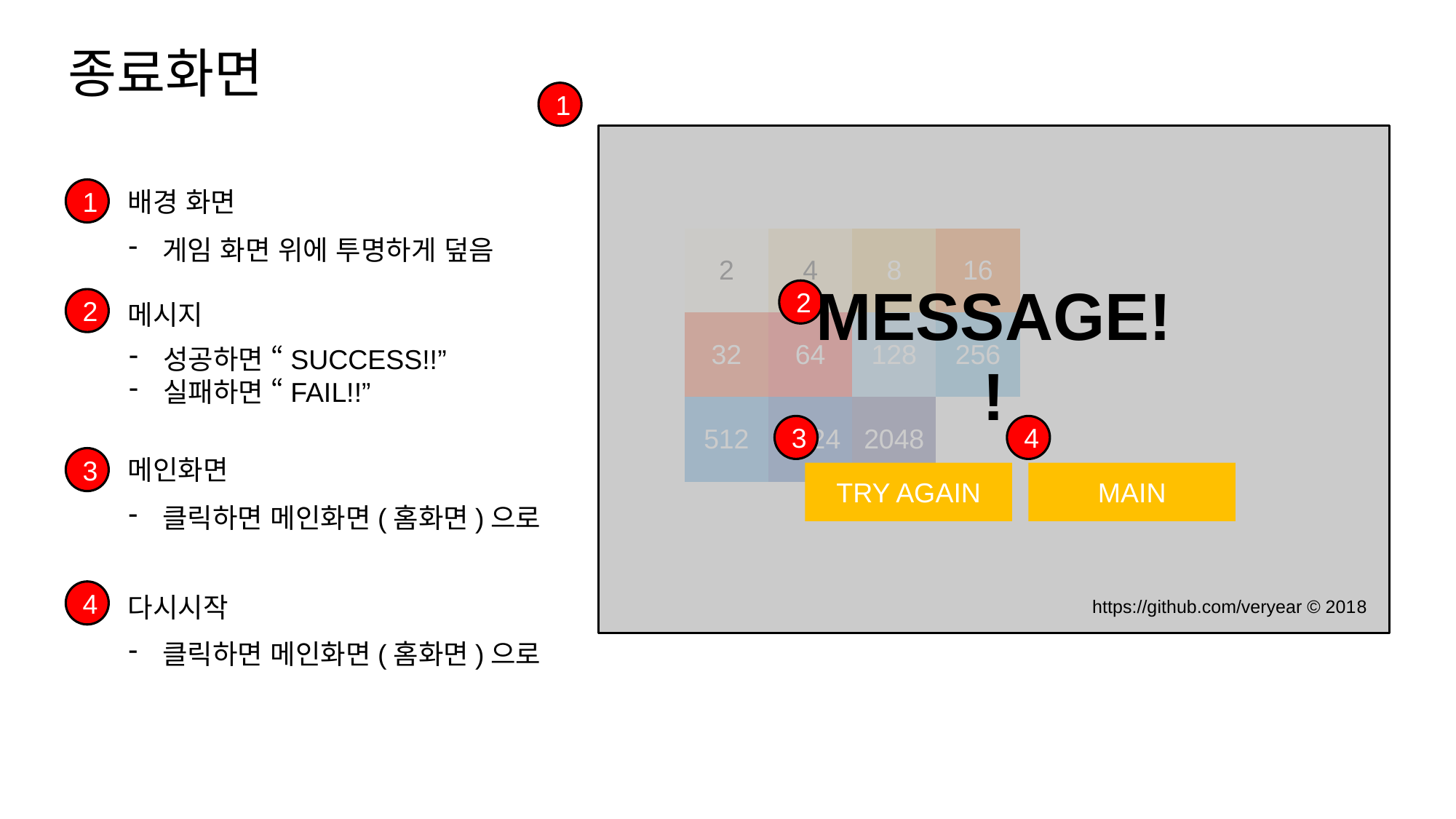

종료화면
1

배경 화면
1
게임 화면 위에 투명하게 덮음
| 2 | 4 | 8 | 16 |
| --- | --- | --- | --- |
| 32 | 64 | 128 | 256 |
| 512 | 1024 | 2048 |  |
|  |  |  |  |
2
2
메시지
성공하면 “SUCCESS!!”
실패하면 “FAIL!!”
MESSAGE!!
3
4
메인화면
3
클릭하면 메인화면(홈화면)으로
TRY AGAIN
MAIN
4
다시시작
클릭하면 메인화면(홈화면)으로
https://github.com/veryear © 2018